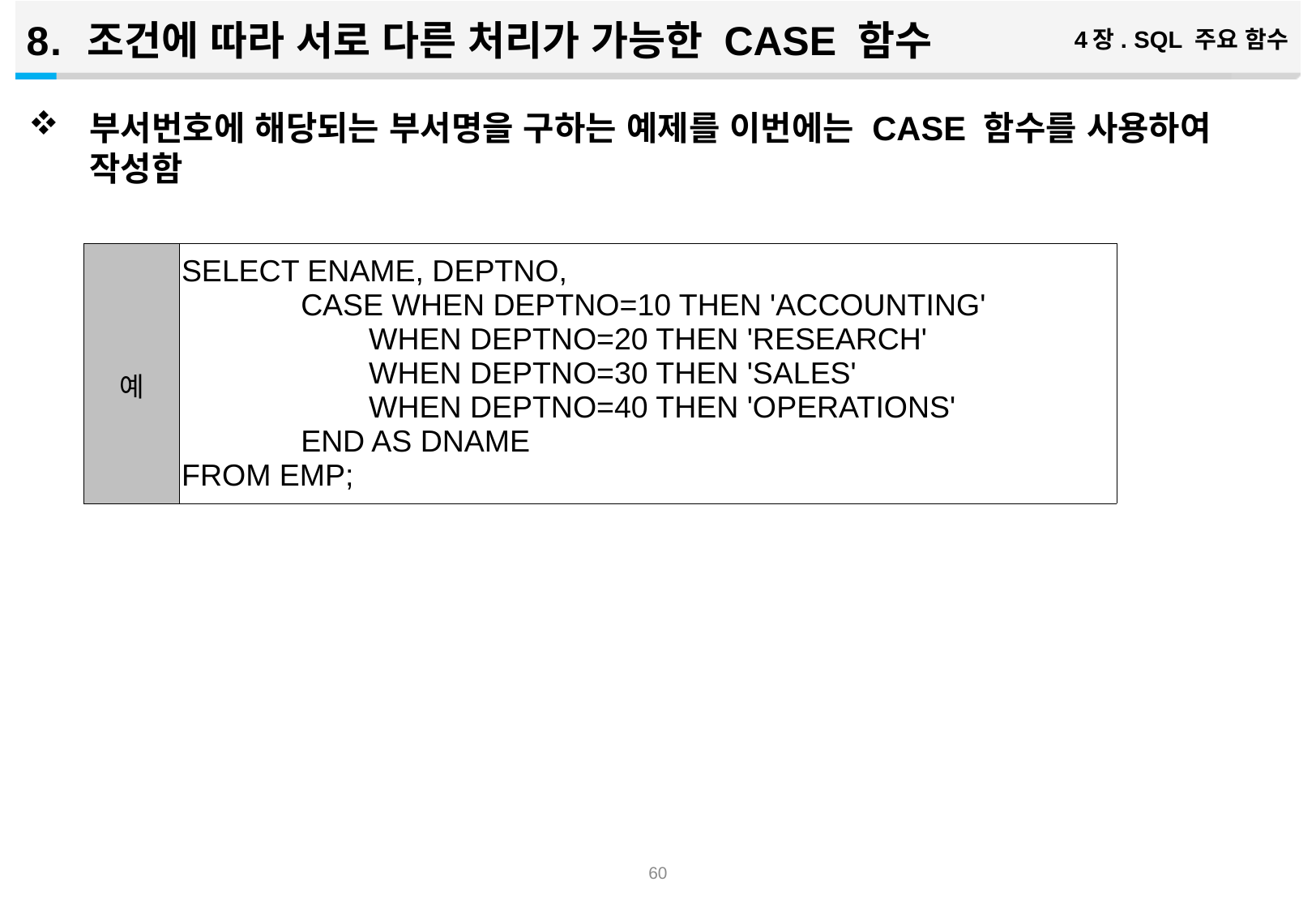

조건에 따라 서로 다른 처리가 가능한 CASE 함수
4장. SQL 주요 함수
부서번호에 해당되는 부서명을 구하는 예제를 이번에는 CASE 함수를 사용하여 작성함

| 예 | SELECT ENAME, DEPTNO, CASE WHEN DEPTNO=10 THEN 'ACCOUNTING' WHEN DEPTNO=20 THEN 'RESEARCH' WHEN DEPTNO=30 THEN 'SALES' WHEN DEPTNO=40 THEN 'OPERATIONS' END AS DNAME FROM EMP; |
| --- | --- |
60